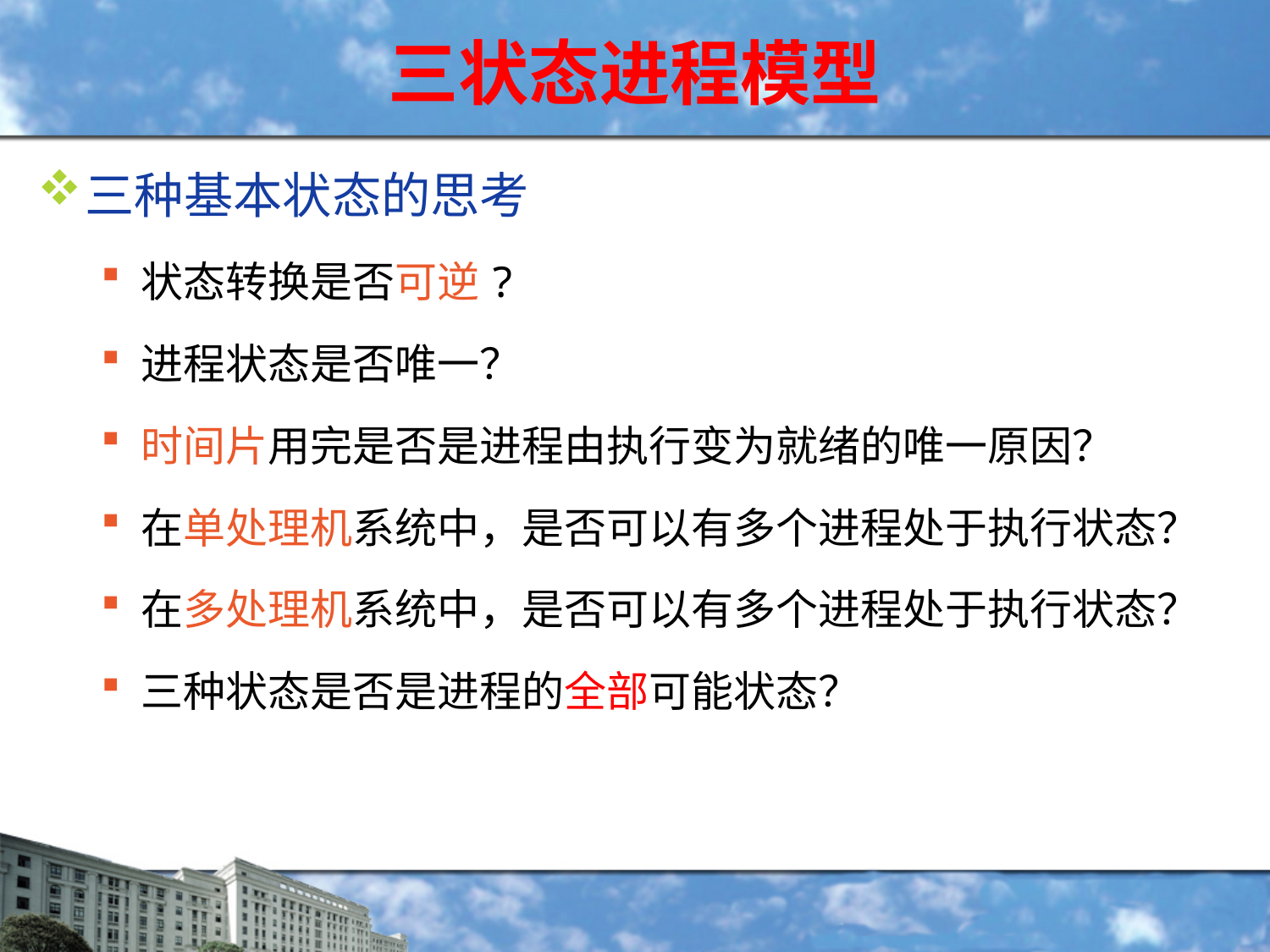

# 三状态进程模型
三种基本状态的思考
状态转换是否可逆?
进程状态是否唯一？
时间片用完是否是进程由执行变为就绪的唯一原因？
在单处理机系统中，是否可以有多个进程处于执行状态？
在多处理机系统中，是否可以有多个进程处于执行状态？
三种状态是否是进程的全部可能状态？